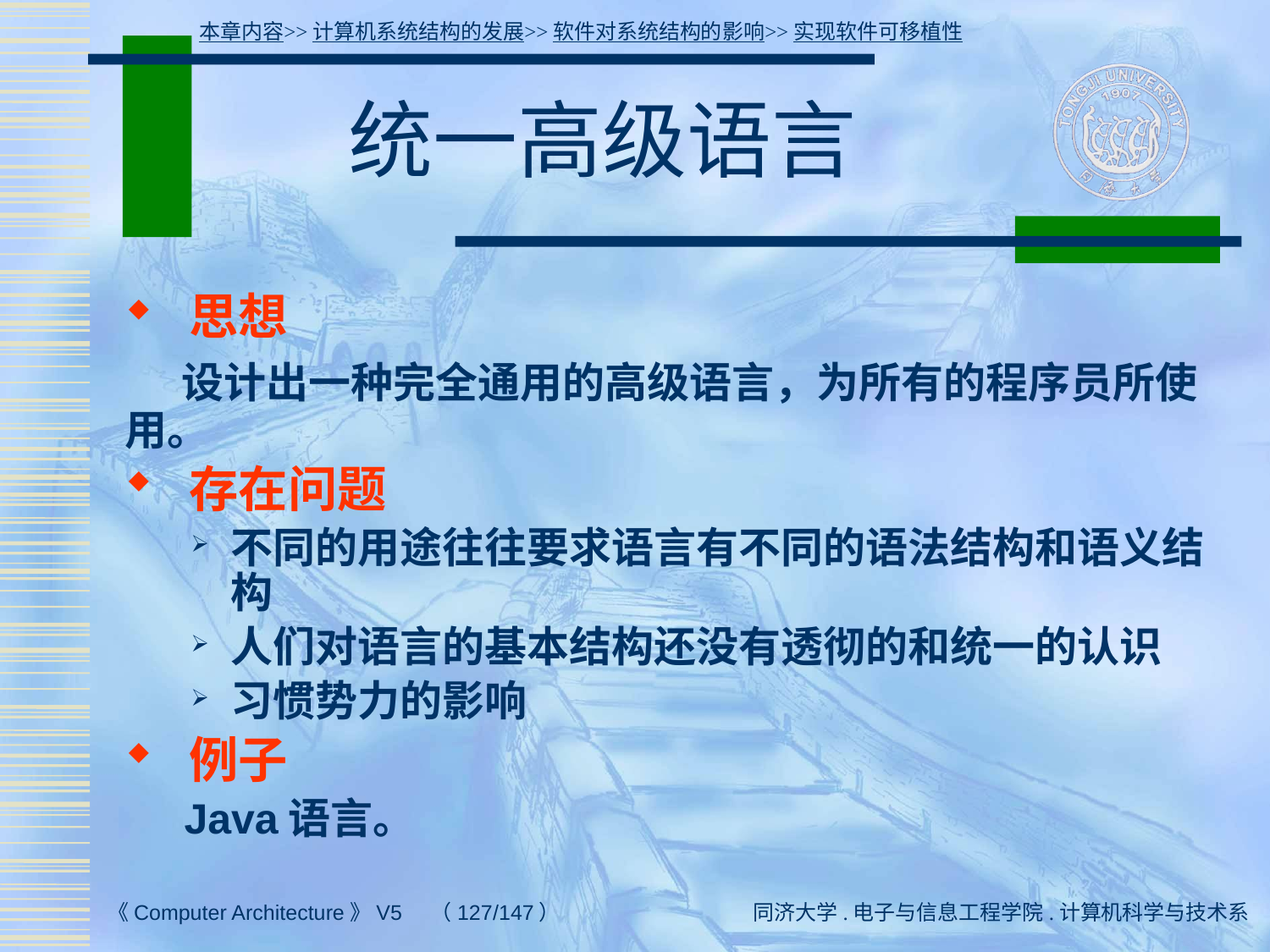

本章内容>>计算机系统结构的发展>>软件对系统结构的影响>>实现软件可移植性
# 统一高级语言
  思想
    设计出一种完全通用的高级语言，为所有的程序员所使用。
  存在问题
不同的用途往往要求语言有不同的语法结构和语义结构
人们对语言的基本结构还没有透彻的和统一的认识
习惯势力的影响
  例子
     Java语言。